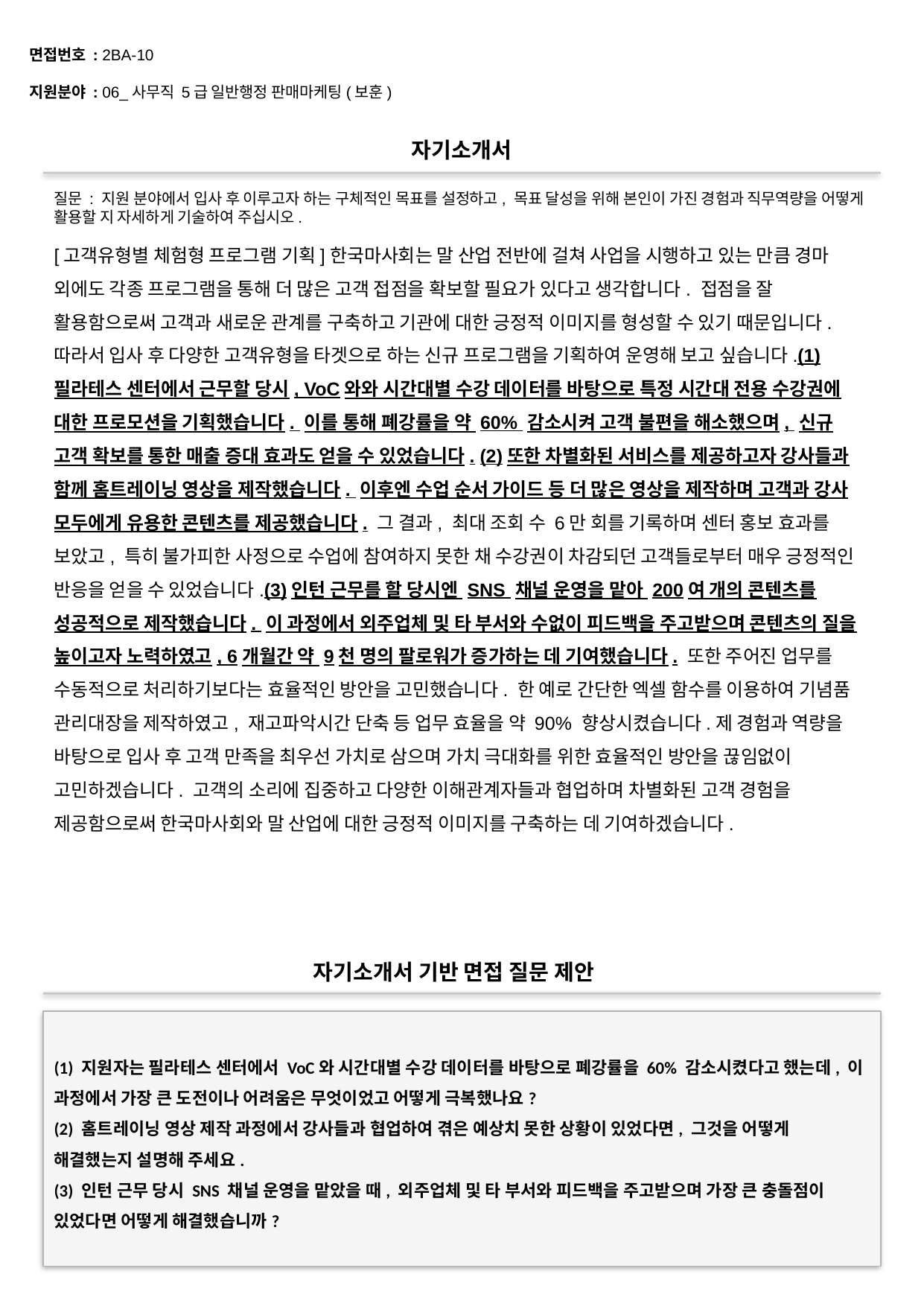

면접번호 : 2BA-10

지원분야 : 06_사무직 5급 일반행정 판매마케팅(보훈)
#

자기소개서

질문 : 지원 분야에서 입사 후 이루고자 하는 구체적인 목표를 설정하고, 목표 달성을 위해 본인이 가진 경험과 직무역량을 어떻게 활용할 지 자세하게 기술하여 주십시오.

[고객유형별 체험형 프로그램 기획]한국마사회는 말 산업 전반에 걸쳐 사업을 시행하고 있는 만큼 경마 외에도 각종 프로그램을 통해 더 많은 고객 접점을 확보할 필요가 있다고 생각합니다. 접점을 잘 활용함으로써 고객과 새로운 관계를 구축하고 기관에 대한 긍정적 이미지를 형성할 수 있기 때문입니다. 따라서 입사 후 다양한 고객유형을 타겟으로 하는 신규 프로그램을 기획하여 운영해 보고 싶습니다.(1)필라테스 센터에서 근무할 당시, VoC와와 시간대별 수강 데이터를 바탕으로 특정 시간대 전용 수강권에 대한 프로모션을 기획했습니다. 이를 통해 폐강률을 약 60% 감소시켜 고객 불편을 해소했으며, 신규 고객 확보를 통한 매출 증대 효과도 얻을 수 있었습니다. (2)또한 차별화된 서비스를 제공하고자 강사들과 함께 홈트레이닝 영상을 제작했습니다. 이후엔 수업 순서 가이드 등 더 많은 영상을 제작하며 고객과 강사 모두에게 유용한 콘텐츠를 제공했습니다. 그 결과, 최대 조회 수 6만 회를 기록하며 센터 홍보 효과를 보았고, 특히 불가피한 사정으로 수업에 참여하지 못한 채 수강권이 차감되던 고객들로부터 매우 긍정적인 반응을 얻을 수 있었습니다.(3)인턴 근무를 할 당시엔 SNS 채널 운영을 맡아 200여 개의 콘텐츠를 성공적으로 제작했습니다. 이 과정에서 외주업체 및 타 부서와 수없이 피드백을 주고받으며 콘텐츠의 질을 높이고자 노력하였고, 6개월간 약 9천 명의 팔로워가 증가하는 데 기여했습니다. 또한 주어진 업무를 수동적으로 처리하기보다는 효율적인 방안을 고민했습니다. 한 예로 간단한 엑셀 함수를 이용하여 기념품 관리대장을 제작하였고, 재고파악시간 단축 등 업무 효율을 약 90% 향상시켰습니다.제 경험과 역량을 바탕으로 입사 후 고객 만족을 최우선 가치로 삼으며 가치 극대화를 위한 효율적인 방안을 끊임없이 고민하겠습니다. 고객의 소리에 집중하고 다양한 이해관계자들과 협업하며 차별화된 고객 경험을 제공함으로써 한국마사회와 말 산업에 대한 긍정적 이미지를 구축하는 데 기여하겠습니다.

자기소개서 기반 면접 질문 제안

(1) 지원자는 필라테스 센터에서 VoC와 시간대별 수강 데이터를 바탕으로 폐강률을 60% 감소시켰다고 했는데, 이 과정에서 가장 큰 도전이나 어려움은 무엇이었고 어떻게 극복했나요?
(2) 홈트레이닝 영상 제작 과정에서 강사들과 협업하여 겪은 예상치 못한 상황이 있었다면, 그것을 어떻게 해결했는지 설명해 주세요.
(3) 인턴 근무 당시 SNS 채널 운영을 맡았을 때, 외주업체 및 타 부서와 피드백을 주고받으며 가장 큰 충돌점이 있었다면 어떻게 해결했습니까?